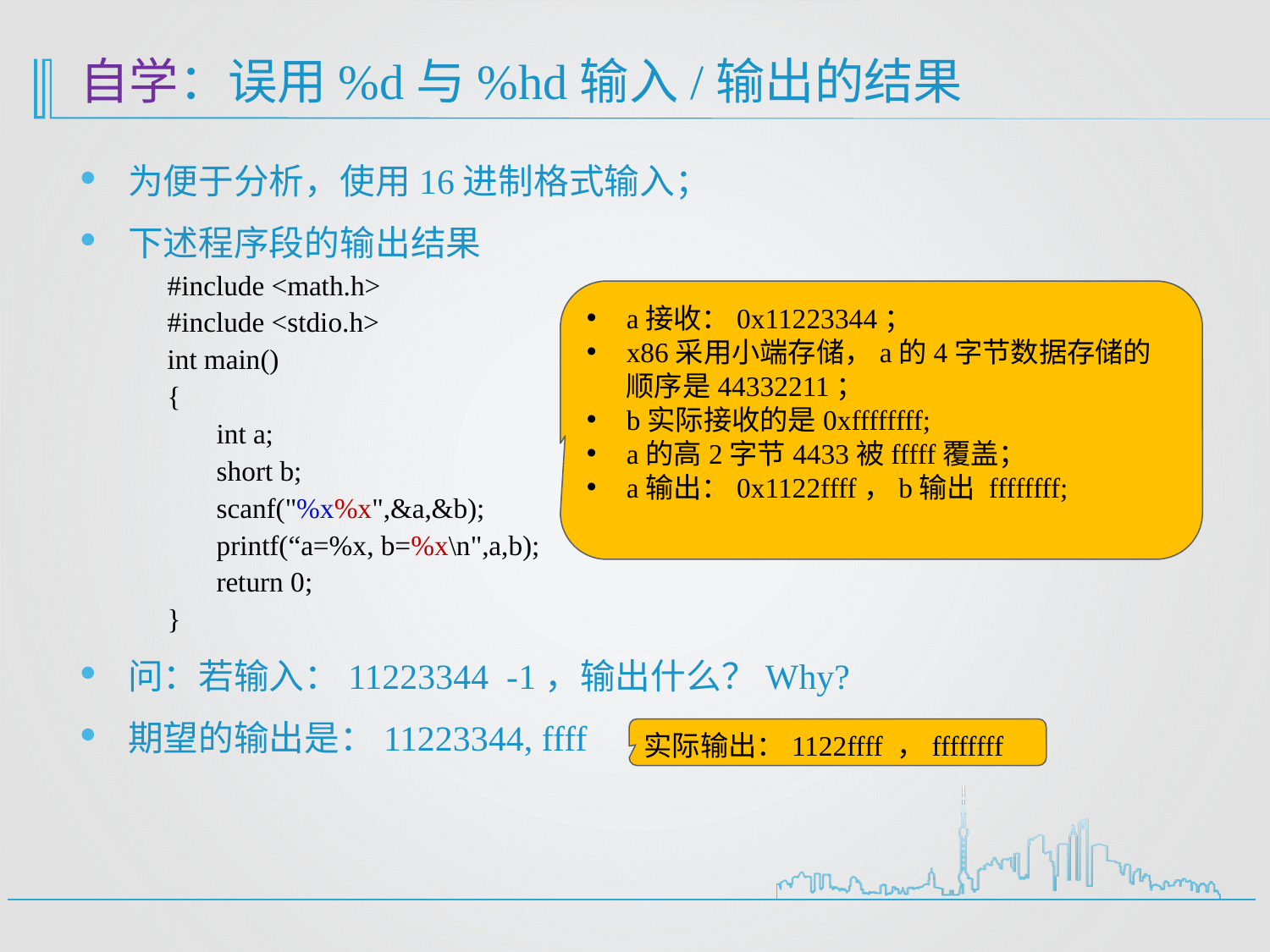

# 自学：误用%d与%hd输入/输出的结果
为便于分析，使用16进制格式输入；
下述程序段的输出结果
#include <math.h>
#include <stdio.h>
int main()
{
       int a;
       short b;
       scanf("%x%x",&a,&b);
       printf(“a=%x, b=%x\n",a,b);
       return 0;
}
问：若输入：11223344  -1，输出什么？Why?
期望的输出是：11223344, ffff

a接收：0x11223344；
x86采用小端存储，a的4字节数据存储的顺序是44332211；
b实际接收的是0xffffffff;
a的高2字节4433被fffff覆盖；
a输出：0x1122ffff，b输出 ffffffff;

实际输出：1122ffff ，ffffffff